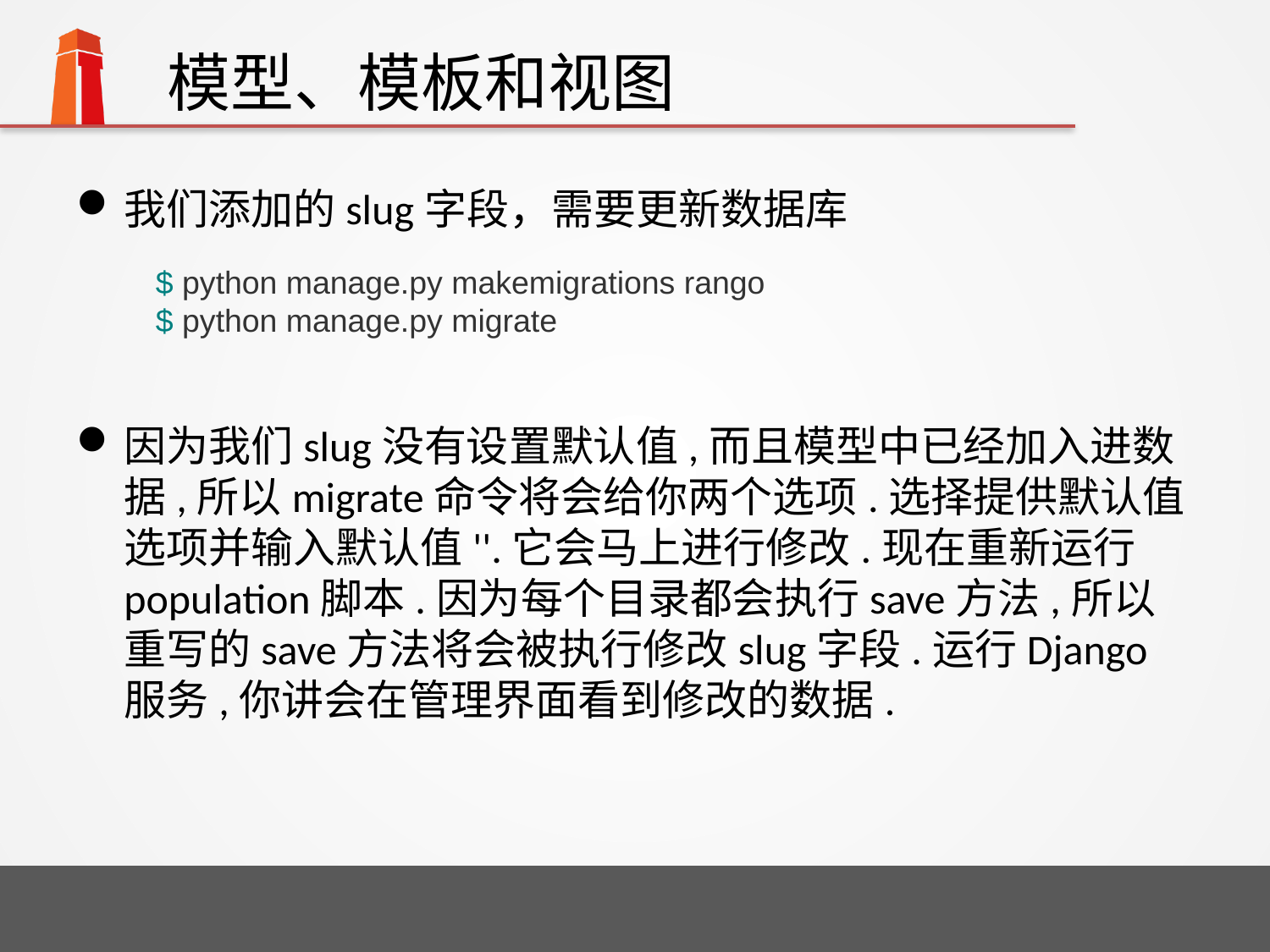

# 模型、模板和视图
我们添加的slug字段，需要更新数据库

因为我们slug没有设置默认值,而且模型中已经加入进数据,所以migrate命令将会给你两个选项.选择提供默认值选项并输入默认值''.它会马上进行修改.现在重新运行population脚本.因为每个目录都会执行save方法,所以重写的save方法将会被执行修改slug字段.运行Django服务,你讲会在管理界面看到修改的数据.

$ python manage.py makemigrations rango
$ python manage.py migrate